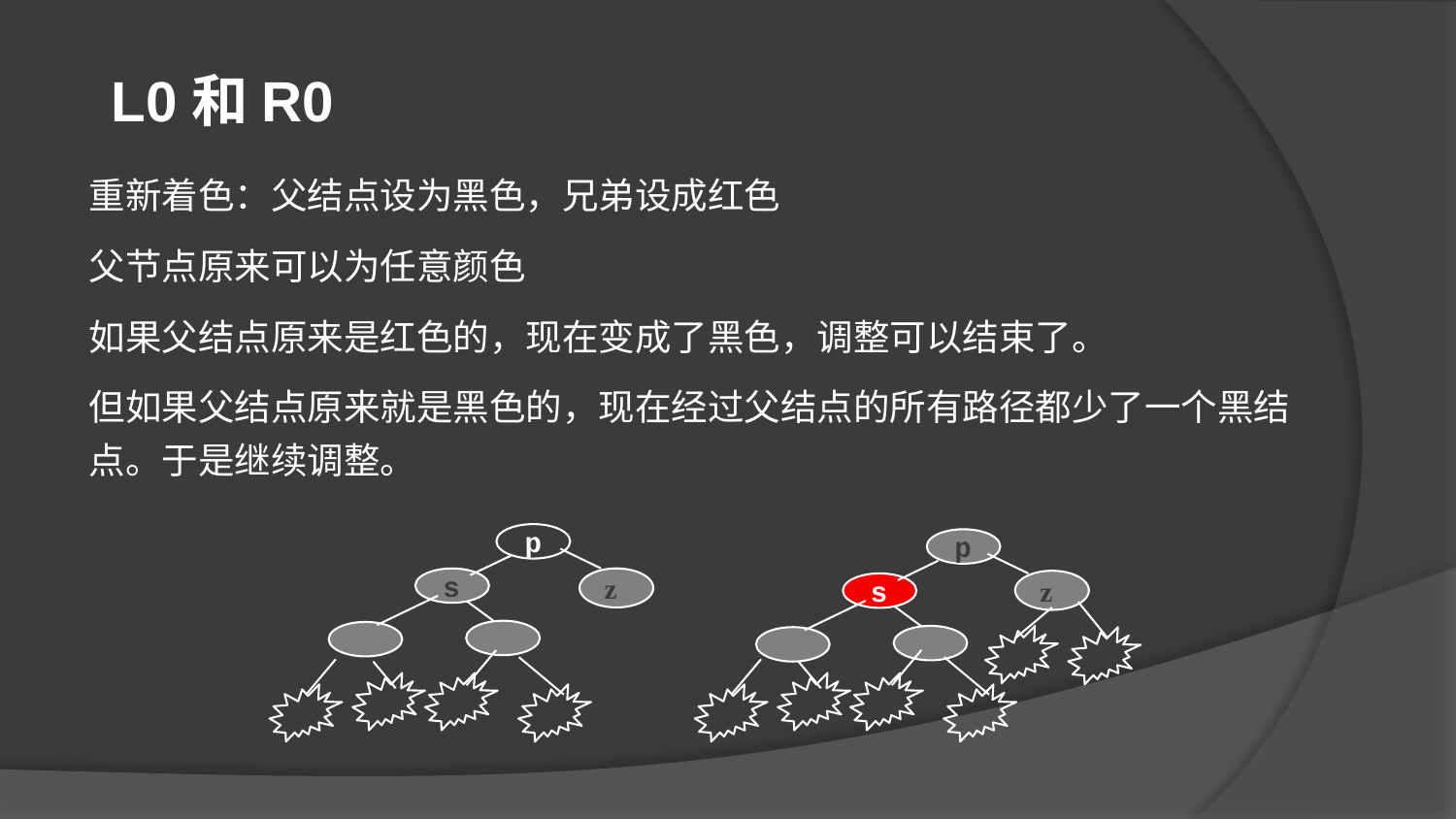

L0和R0
重新着色：父结点设为黑色，兄弟设成红色
父节点原来可以为任意颜色
如果父结点原来是红色的，现在变成了黑色，调整可以结束了。
但如果父结点原来就是黑色的，现在经过父结点的所有路径都少了一个黑结点。于是继续调整。
p
 p

 s
  z
  z
 s